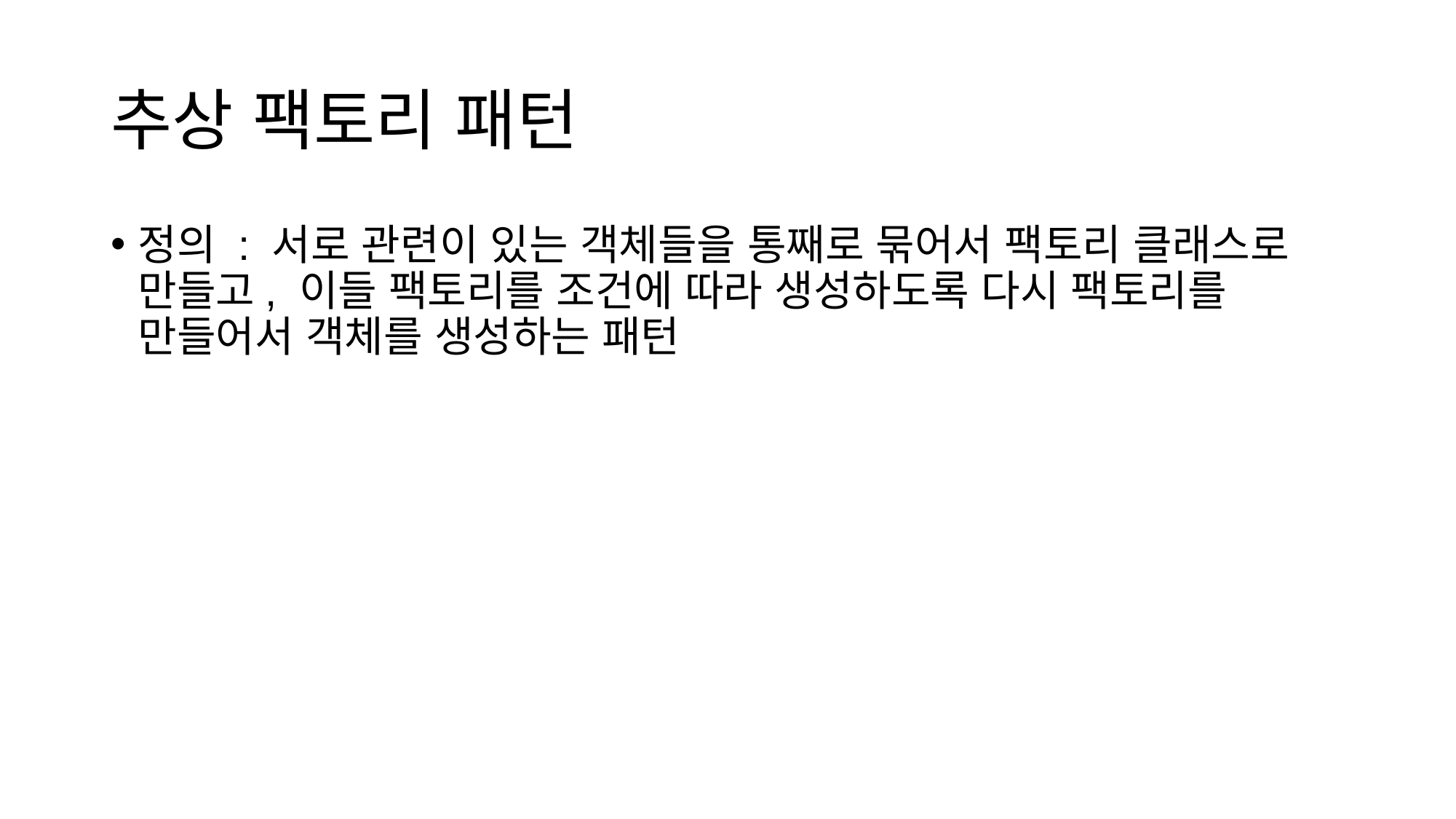

# 추상 팩토리 패턴
정의 : 서로 관련이 있는 객체들을 통째로 묶어서 팩토리 클래스로 만들고, 이들 팩토리를 조건에 따라 생성하도록 다시 팩토리를 만들어서 객체를 생성하는 패턴